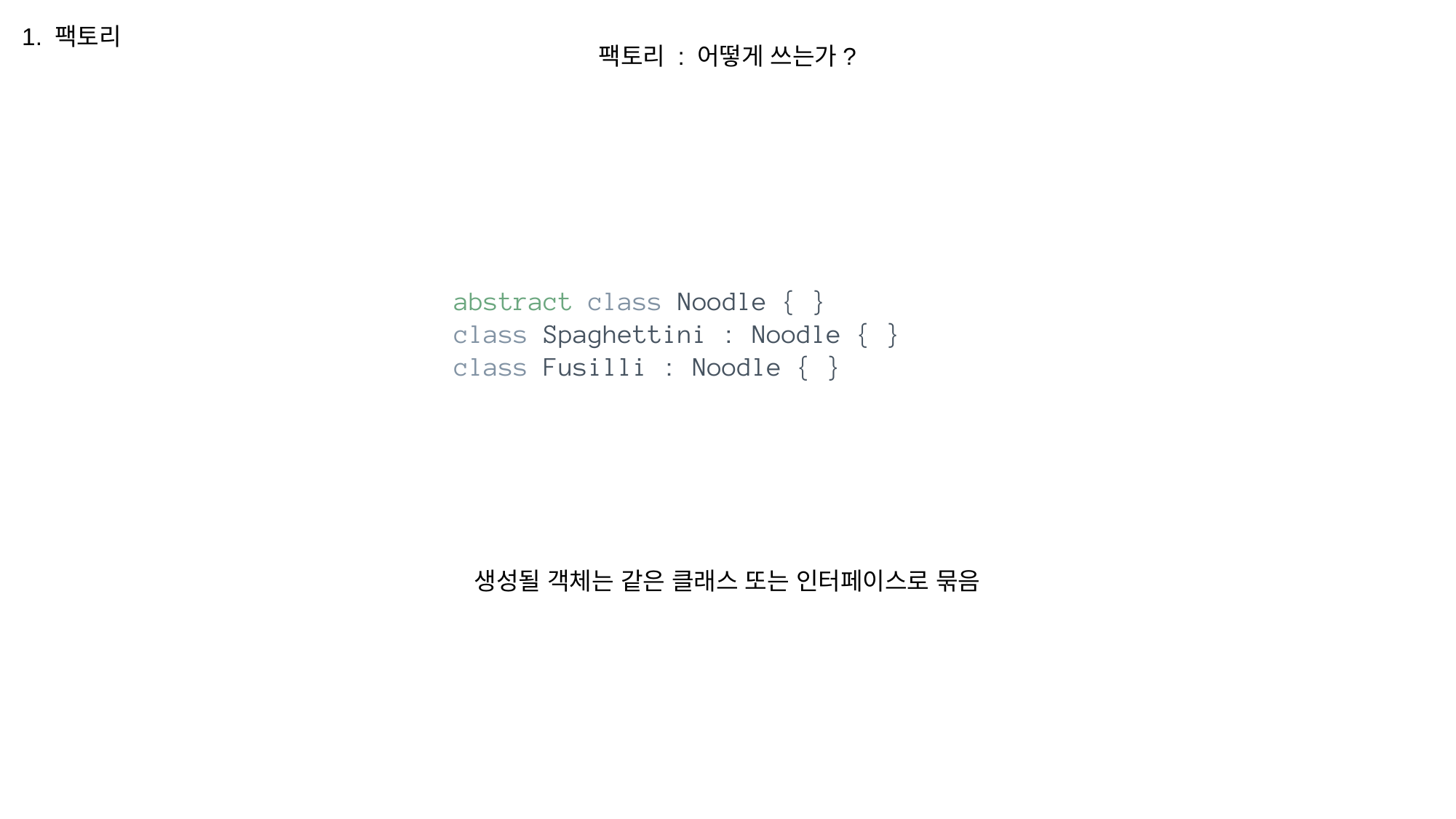

1. 팩토리
팩토리 : 어떻게 쓰는가?
abstract class Noodle { }
class Spaghettini : Noodle { }
class Fusilli : Noodle { }
생성될 객체는 같은 클래스 또는 인터페이스로 묶음